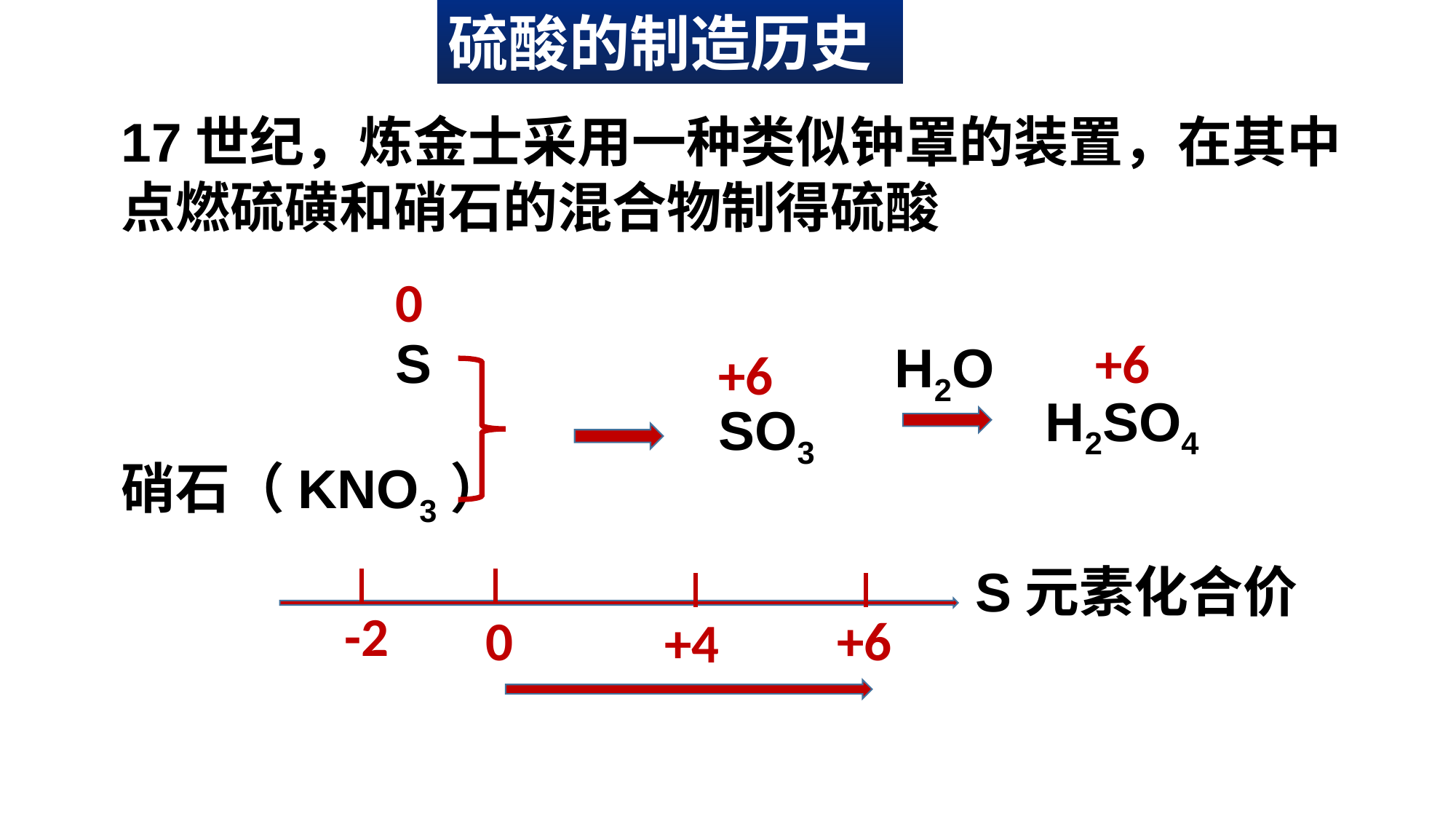

硫酸的制造历史
17世纪，炼金士采用一种类似钟罩的装置，在其中点燃硫磺和硝石的混合物制得硫酸
0
S
+6
H2O
+6

H2SO4
SO3

硝石（KNO3）
S元素化合价
-2

0
+6
+4